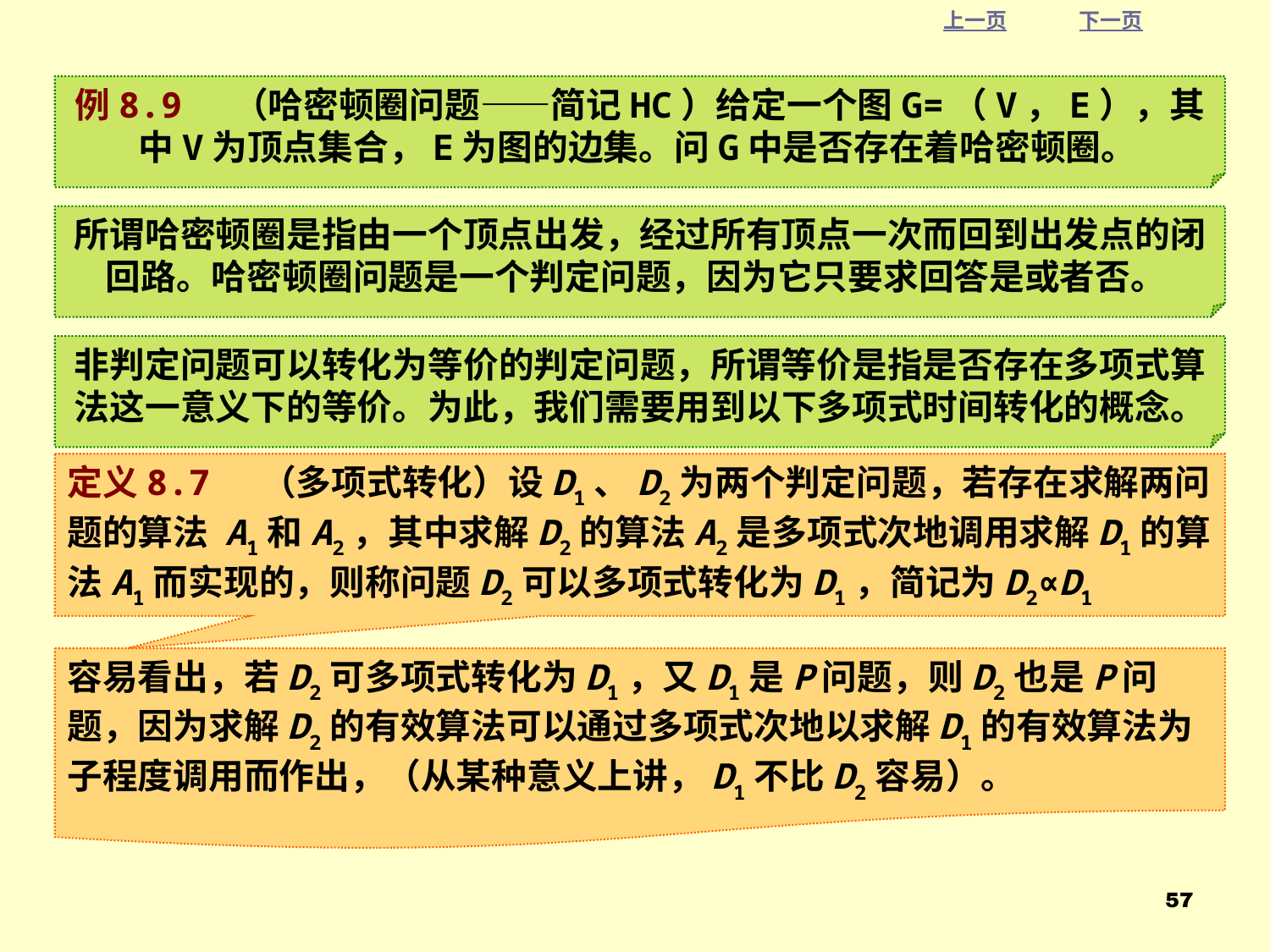

例8.9  （哈密顿圈问题——简记HC）给定一个图G=（V，E），其中V为顶点集合，E为图的边集。问G中是否存在着哈密顿圈。
所谓哈密顿圈是指由一个顶点出发，经过所有顶点一次而回到出发点的闭回路。哈密顿圈问题是一个判定问题，因为它只要求回答是或者否。
非判定问题可以转化为等价的判定问题，所谓等价是指是否存在多项式算法这一意义下的等价。为此，我们需要用到以下多项式时间转化的概念。
定义8.7  （多项式转化）设D1、D2为两个判定问题，若存在求解两问题的算法 A1和A2，其中求解D2的算法A2是多项式次地调用求解D1的算法A1而实现的，则称问题D2可以多项式转化为D1，简记为D2∝D1
容易看出，若D2可多项式转化为D1，又D1是P问题，则D2也是P问题，因为求解D2的有效算法可以通过多项式次地以求解D1的有效算法为子程度调用而作出，（从某种意义上讲，D1不比D2容易）。
57